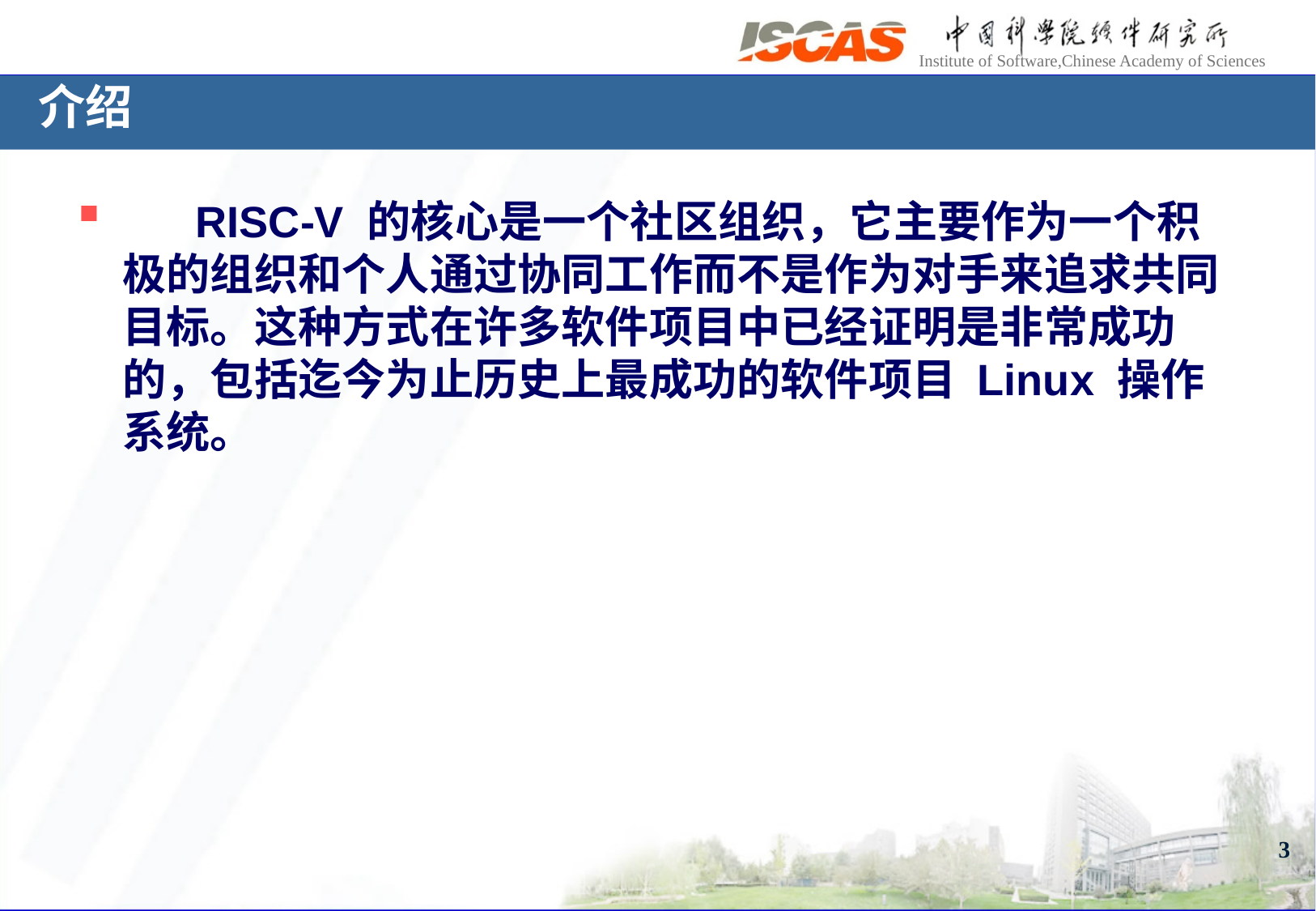

# 介绍
      RISC-V 的核心是一个社区组织，它主要作为一个积极的组织和个人通过协同工作而不是作为对手来追求共同目标。这种方式在许多软件项目中已经证明是非常成功的，包括迄今为止历史上最成功的软件项目 Linux 操作系统。

3